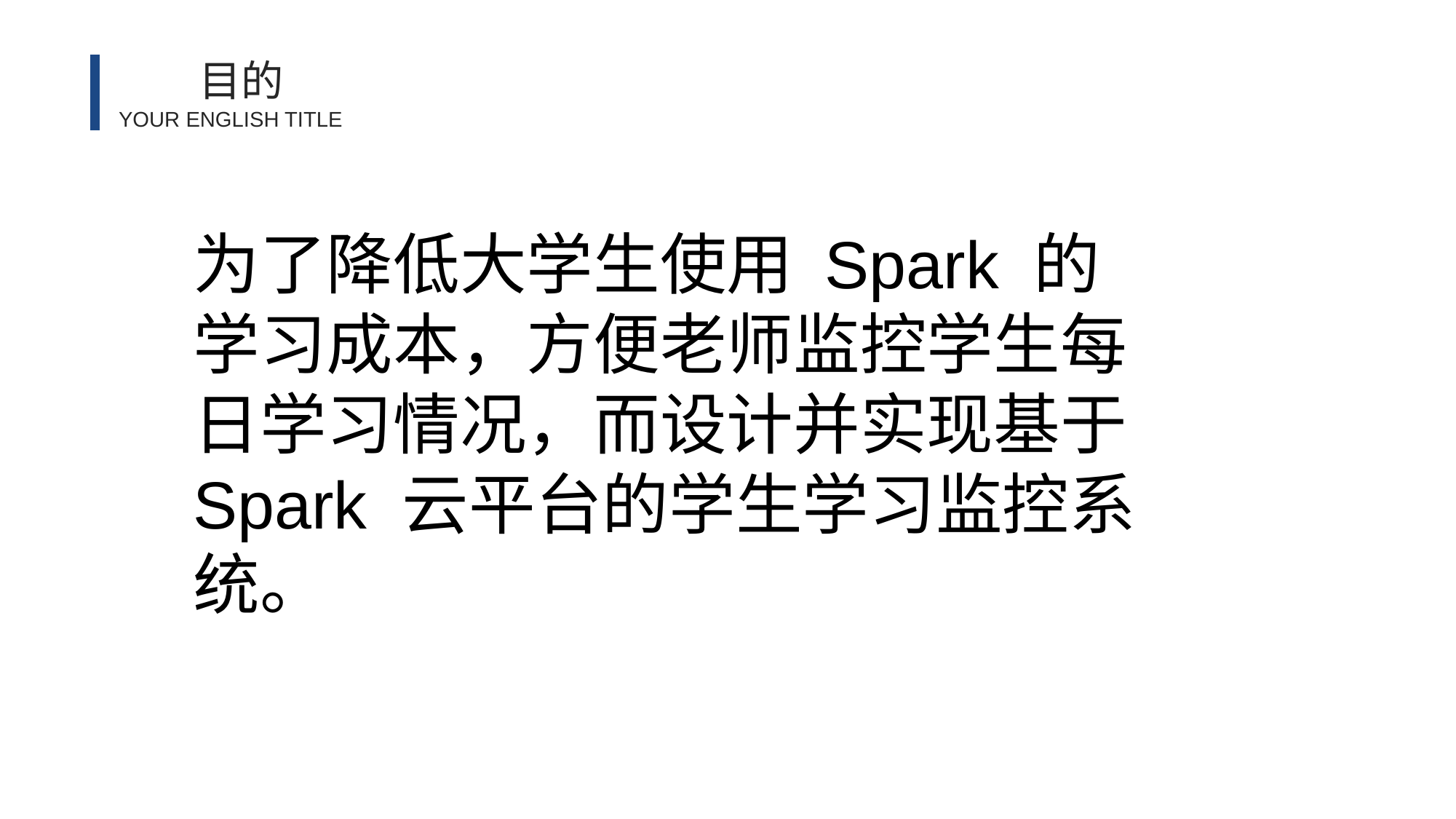

目的
YOUR ENGLISH TITLE
为了降低大学生使用 Spark 的学习成本，方便老师监控学生每日学习情况，而设计并实现基于Spark 云平台的学生学习监控系统。